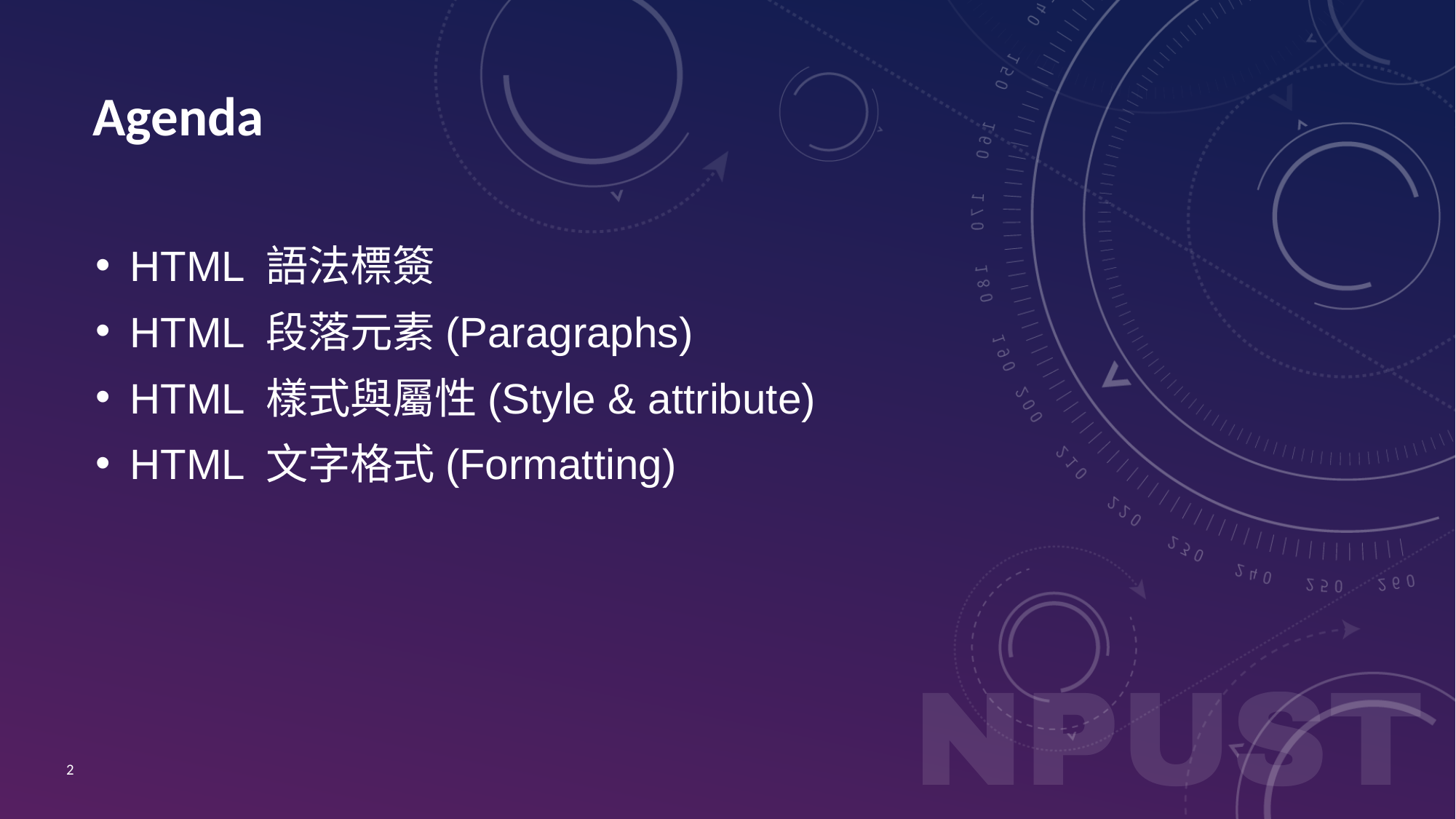

# Agenda
HTML 語法標簽
HTML 段落元素(Paragraphs)
HTML 樣式與屬性(Style & attribute)
HTML 文字格式(Formatting)

2